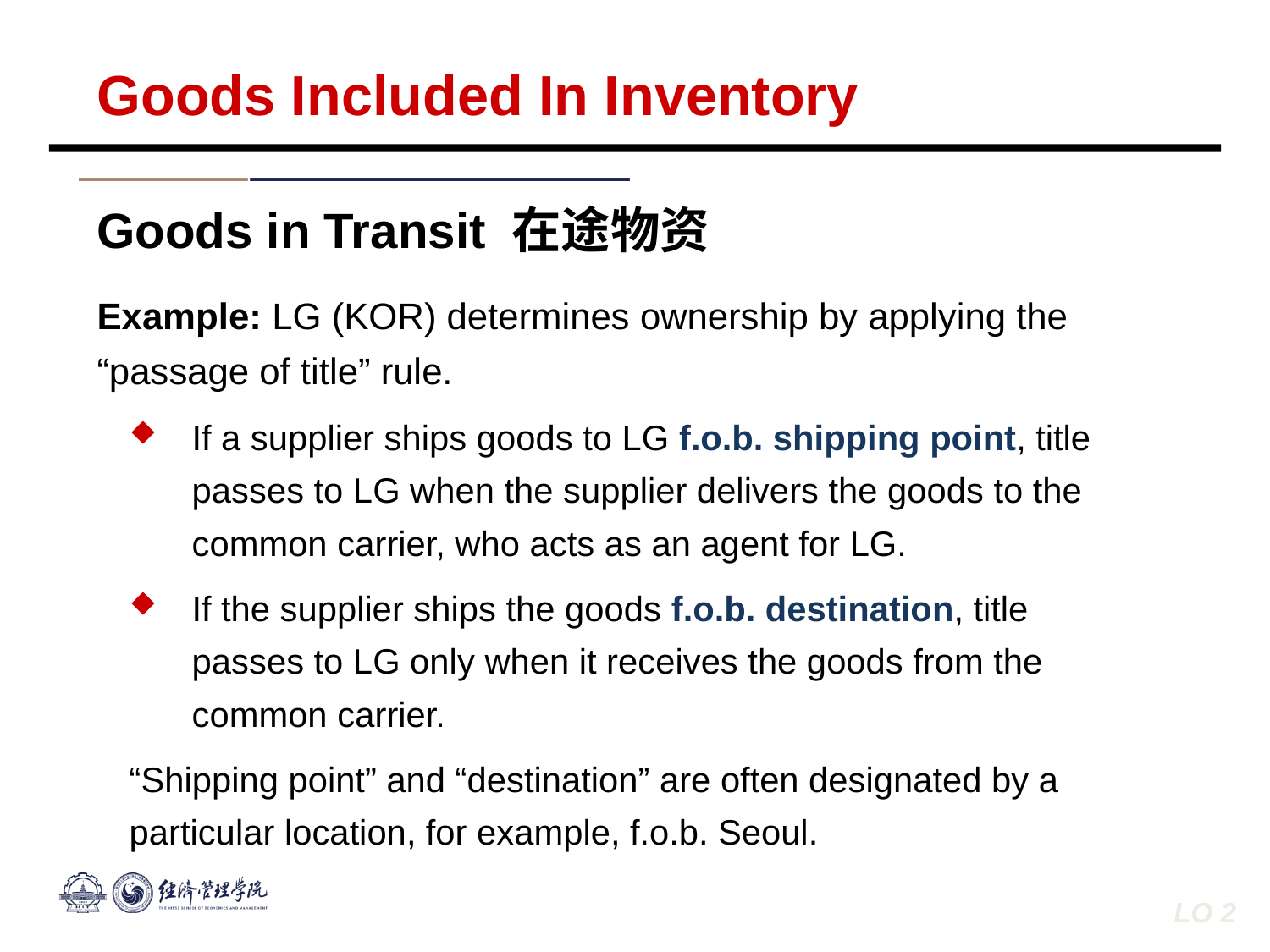

Goods Included In Inventory

Goods in Transit 在途物资
Example: LG (KOR) determines ownership by applying the “passage of title” rule.
If a supplier ships goods to LG f.o.b. shipping point, title passes to LG when the supplier delivers the goods to the common carrier, who acts as an agent for LG.
If the supplier ships the goods f.o.b. destination, title passes to LG only when it receives the goods from the common carrier.
“Shipping point” and “destination” are often designated by a particular location, for example, f.o.b. Seoul.
LO 2